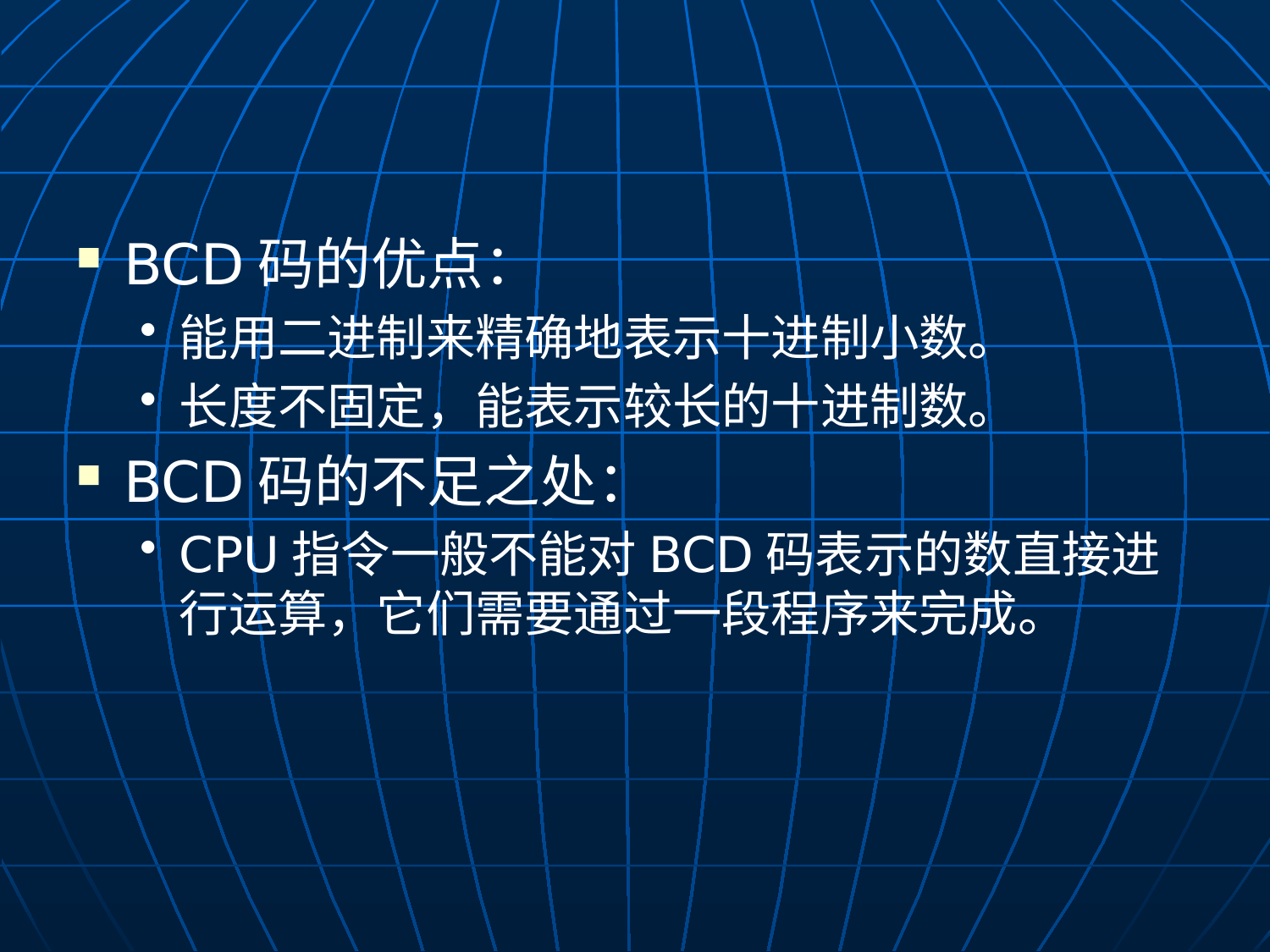

#
BCD码的优点：
能用二进制来精确地表示十进制小数。
长度不固定，能表示较长的十进制数。
BCD码的不足之处：
CPU指令一般不能对BCD码表示的数直接进行运算，它们需要通过一段程序来完成。